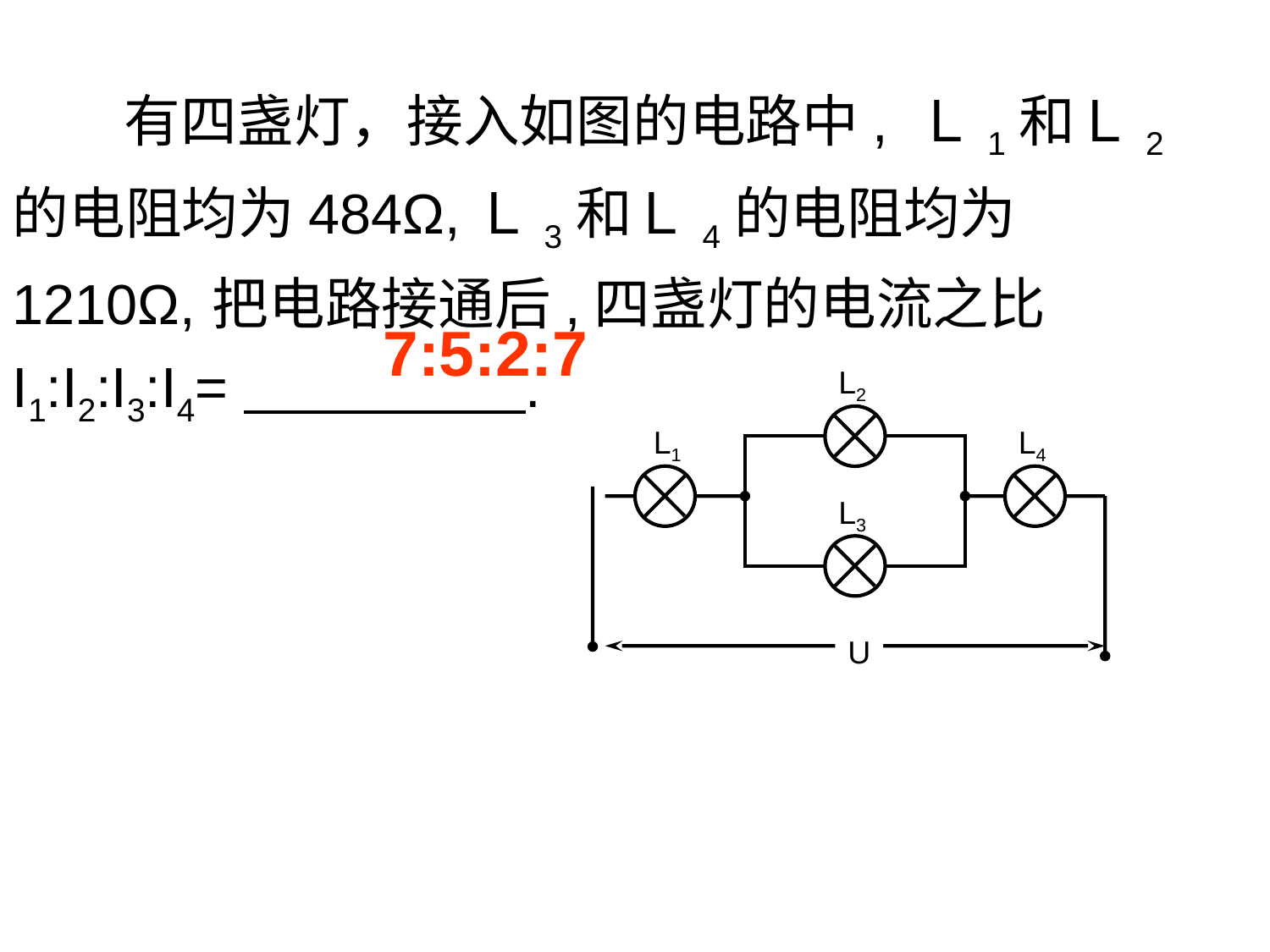

有四盏灯，接入如图的电路中, Ｌ1和Ｌ2的电阻均为484Ω,Ｌ3和Ｌ4的电阻均为1210Ω, 把电路接通后,四盏灯的电流之比I1:I2:I3:I4=                   .
7:5:2:7
L2

L1
L4

L3

U